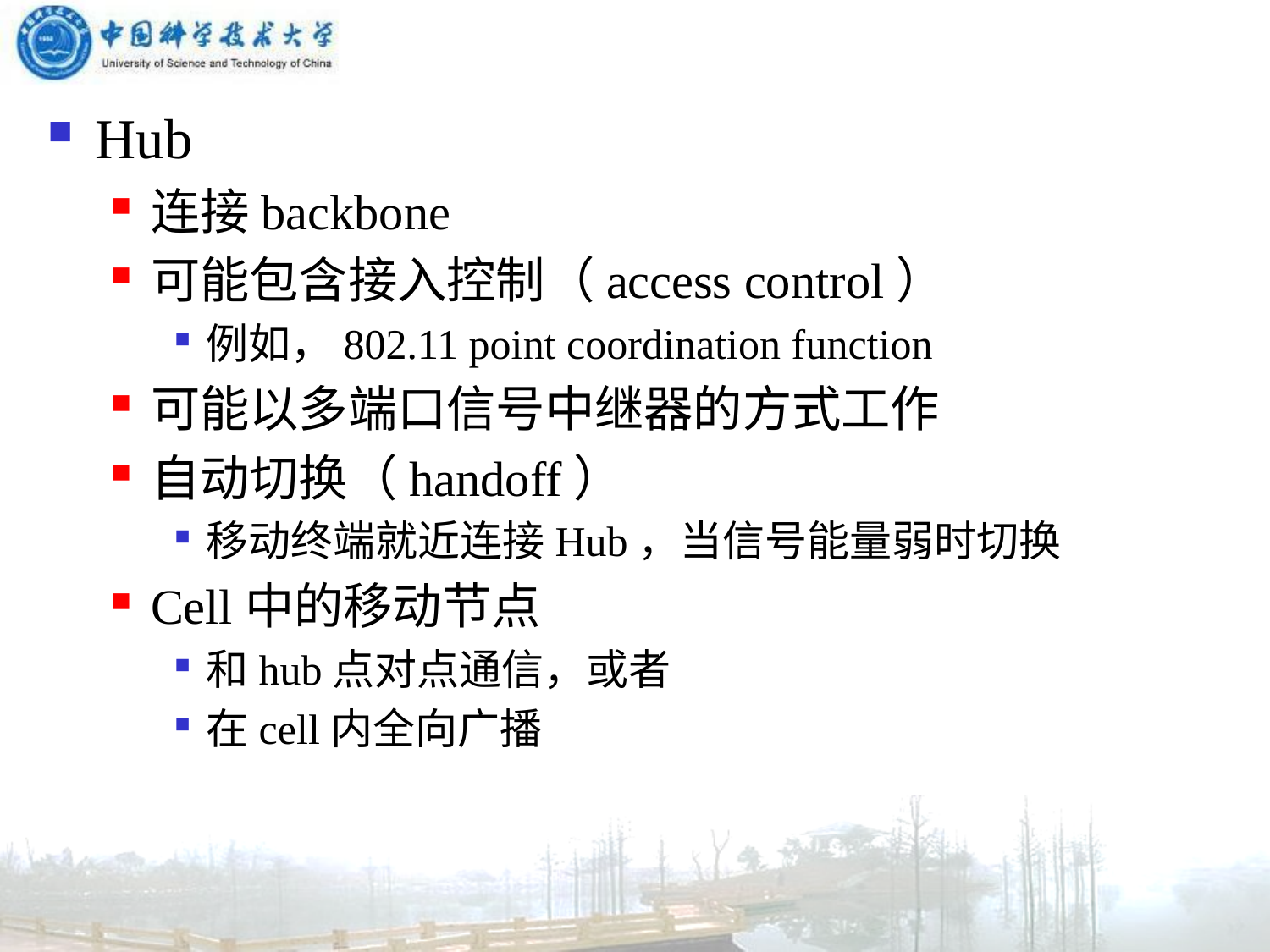

Hub
连接backbone
可能包含接入控制（access control）
例如，802.11 point coordination function
可能以多端口信号中继器的方式工作
自动切换（handoff）
移动终端就近连接Hub，当信号能量弱时切换
Cell中的移动节点
和hub点对点通信，或者
在cell内全向广播
18